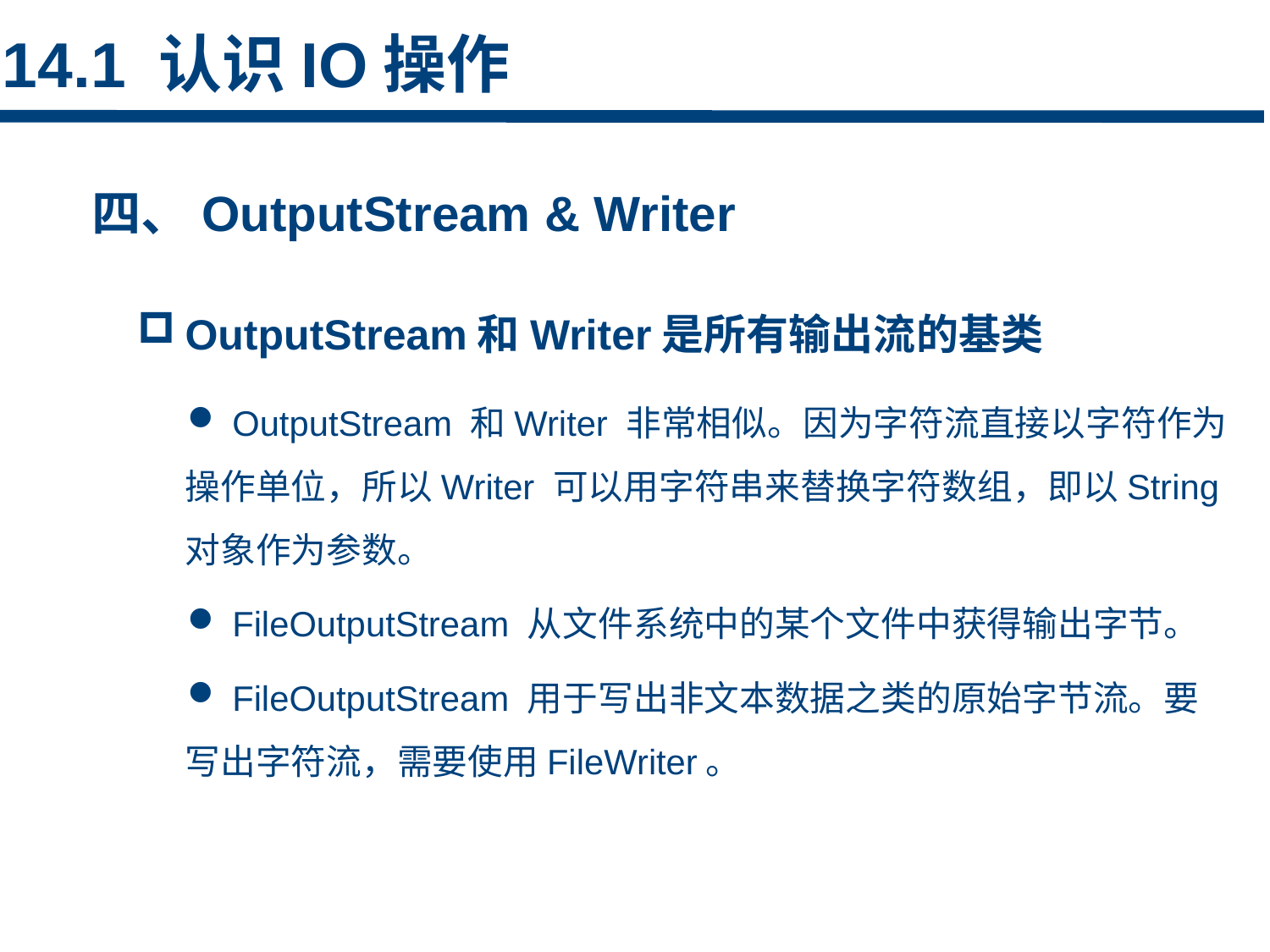

14.1 认识IO操作
四、OutputStream & Writer
点击添加文本
OutputStream和Writer是所有输出流的基类
 OutputStream 和Writer 非常相似。因为字符流直接以字符作为操作单位，所以Writer 可以用字符串来替换字符数组，即以String 对象作为参数。
 FileOutputStream 从文件系统中的某个文件中获得输出字节。
 FileOutputStream 用于写出非文本数据之类的原始字节流。要写出字符流，需要使用FileWriter。
点击添加文本
点击添加文本
点击添加文本